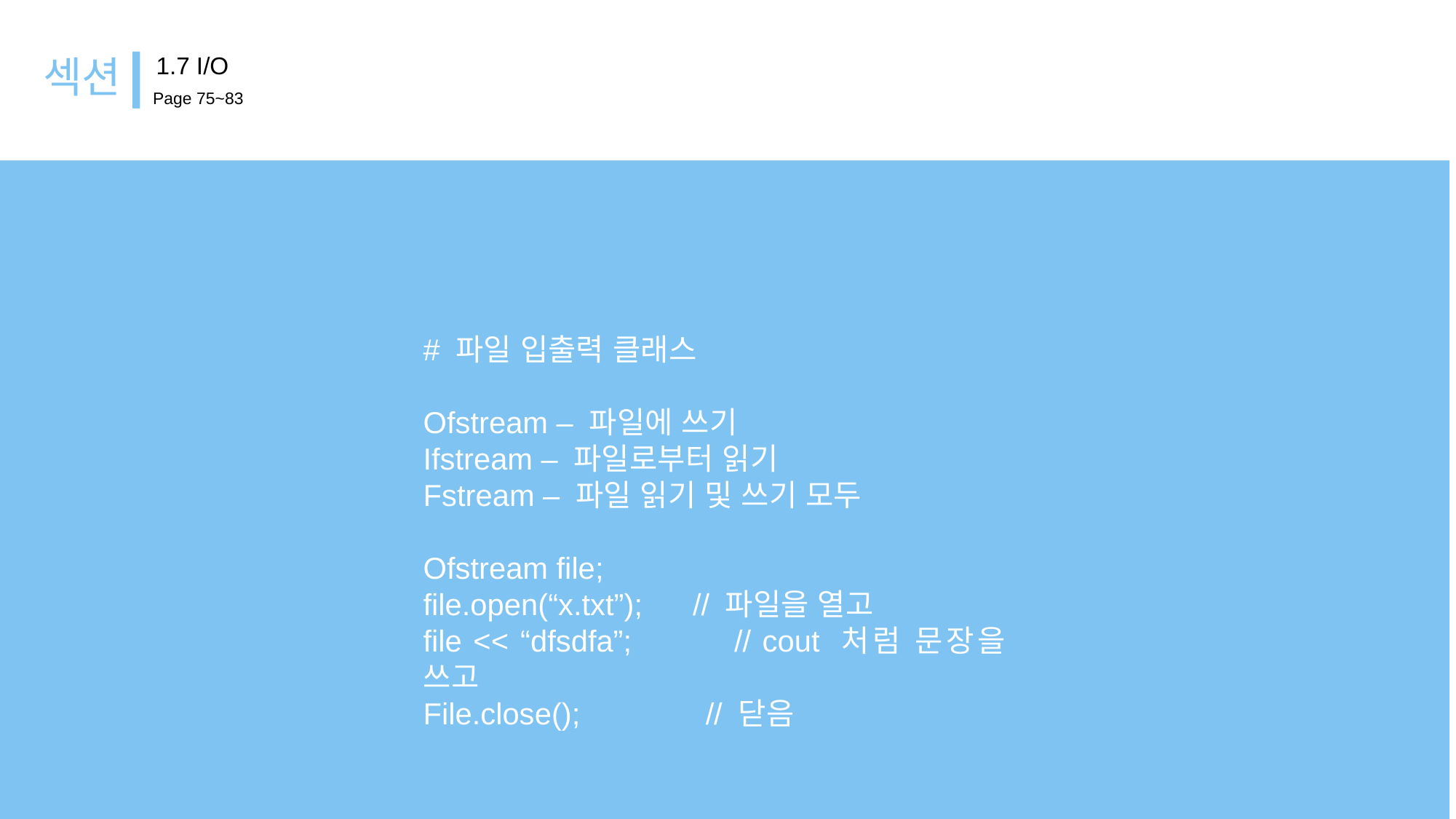

섹션
1.7 I/O

Page 75~83

# 파일 입출력 클래스

Ofstream – 파일에 쓰기
Ifstream – 파일로부터 읽기
Fstream – 파일 읽기 및 쓰기 모두

Ofstream file;
file.open(“x.txt”);      // 파일을 열고
file << “dfsdfa”;         // cout 처럼 문장을 쓰고
File.close();               // 닫음